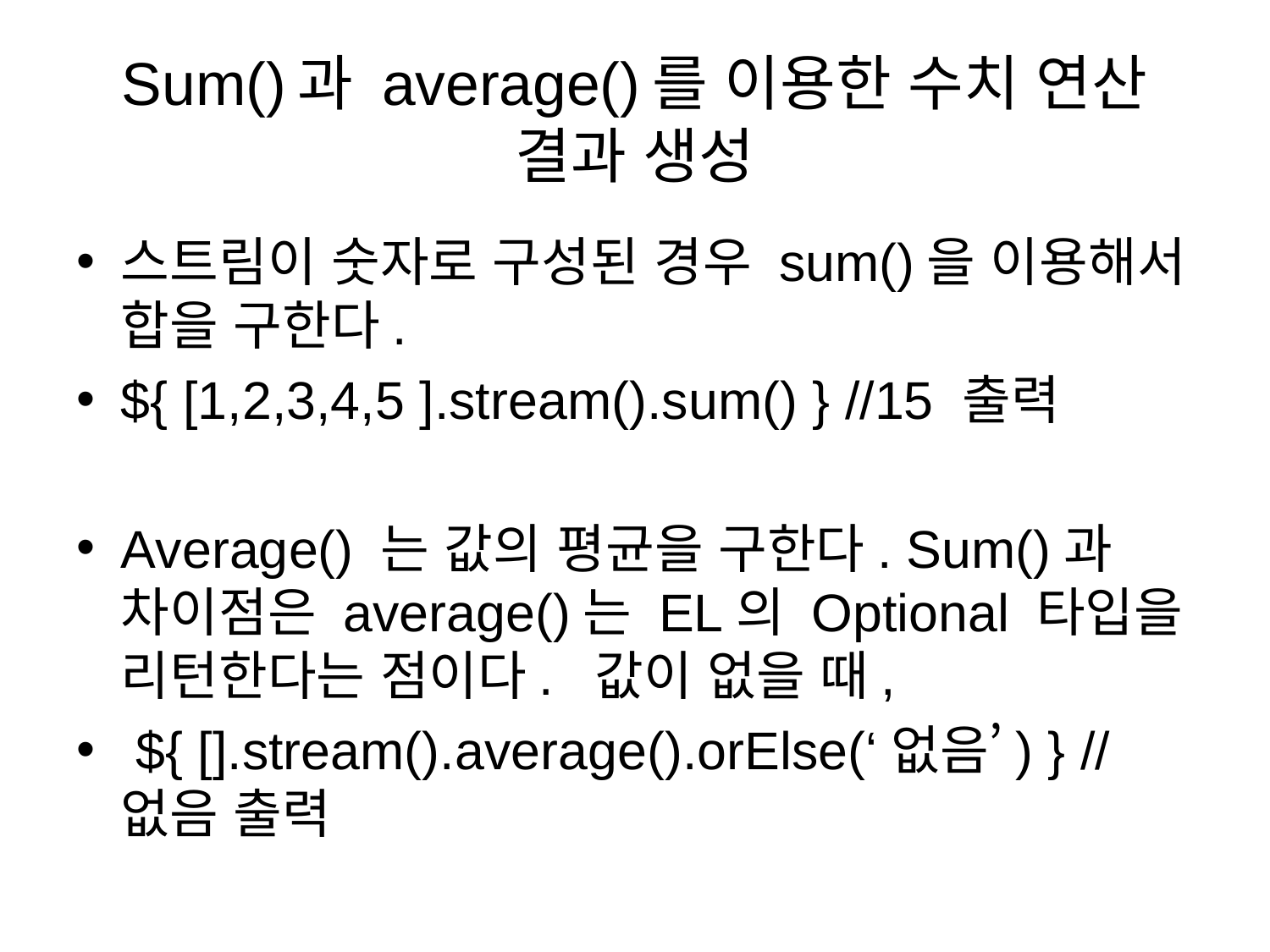

# Sum()과 average()를 이용한 수치 연산 결과 생성
스트림이 숫자로 구성된 경우 sum()을 이용해서 합을 구한다.
${ [1,2,3,4,5 ].stream().sum() } //15 출력

Average() 는 값의 평균을 구한다. Sum()과 차이점은 average()는 EL의 Optional 타입을 리턴한다는 점이다.  값이 없을 때,
 ${ [].stream().average().orElse(‘없음’) } //없음 출력